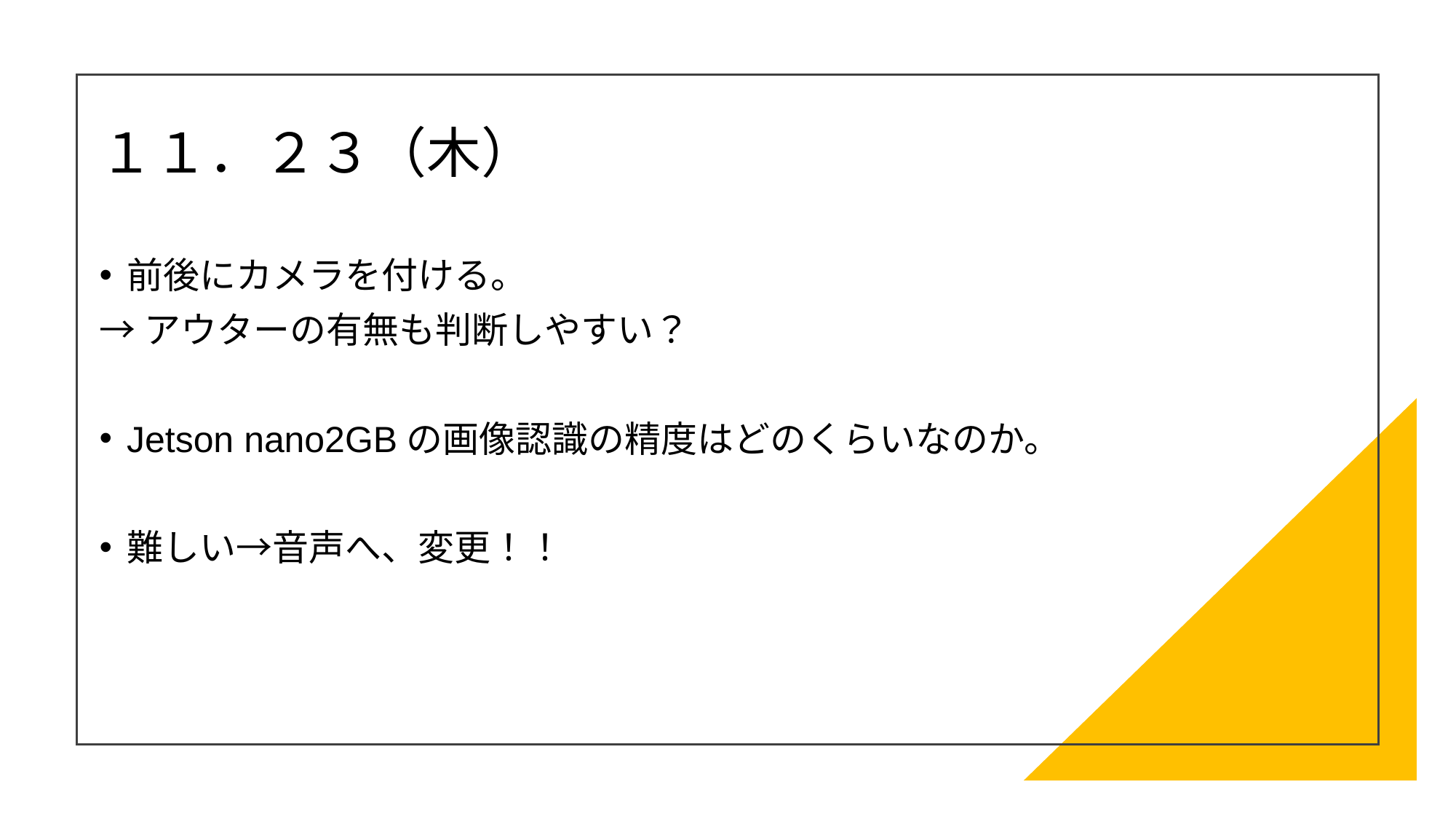

# １１．２３（木）

前後にカメラを付ける。
→アウターの有無も判断しやすい？

Jetson nano2GBの画像認識の精度はどのくらいなのか。

難しい→音声へ、変更！！